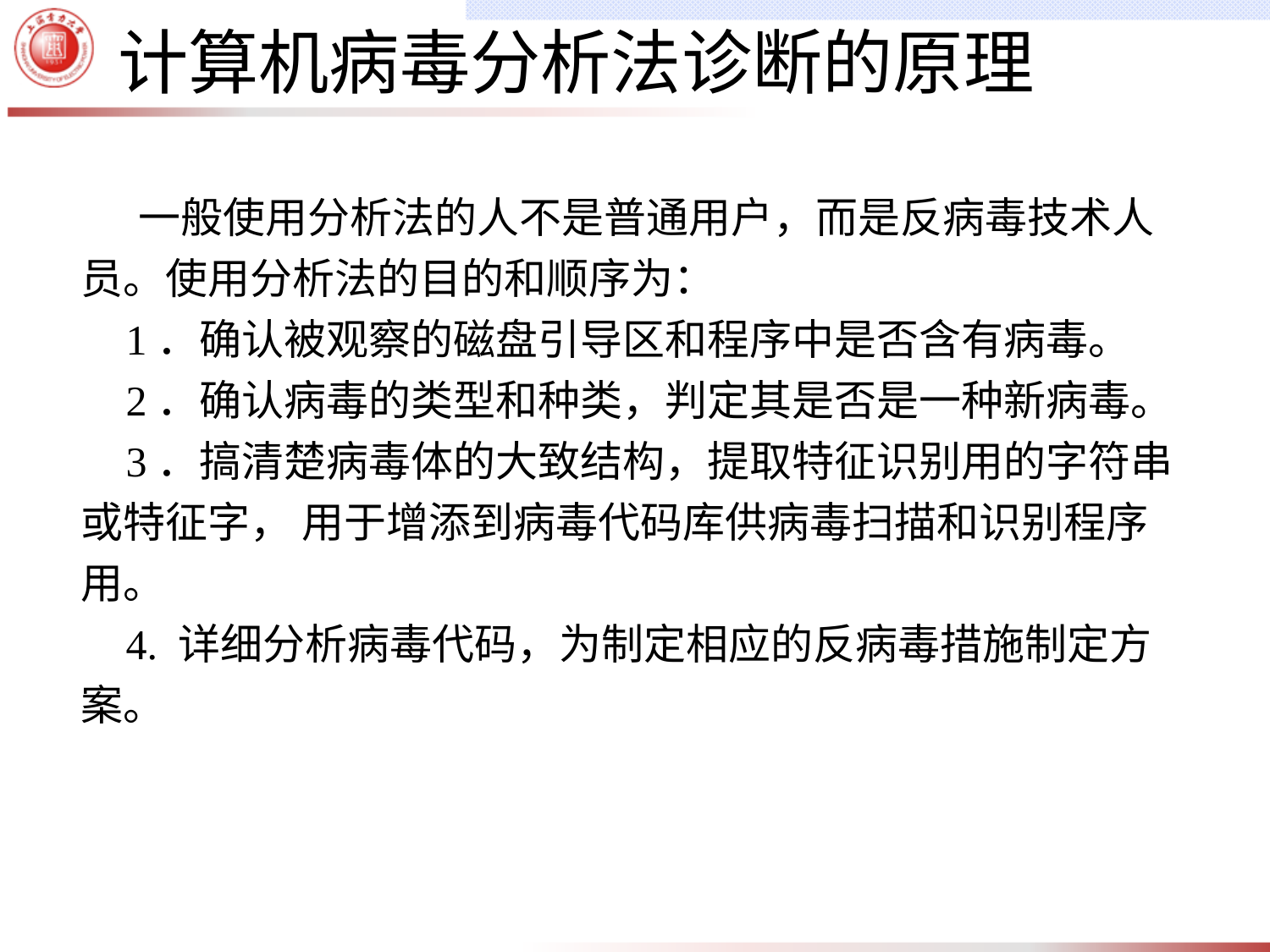

计算机病毒分析法诊断的原理
     一般使用分析法的人不是普通用户，而是反病毒技术人员。使用分析法的目的和顺序为：
    1．确认被观察的磁盘引导区和程序中是否含有病毒。
    2．确认病毒的类型和种类，判定其是否是一种新病毒。
    3．搞清楚病毒体的大致结构，提取特征识别用的字符串或特征字， 用于增添到病毒代码库供病毒扫描和识别程序用。
    4. 详细分析病毒代码，为制定相应的反病毒措施制定方案。